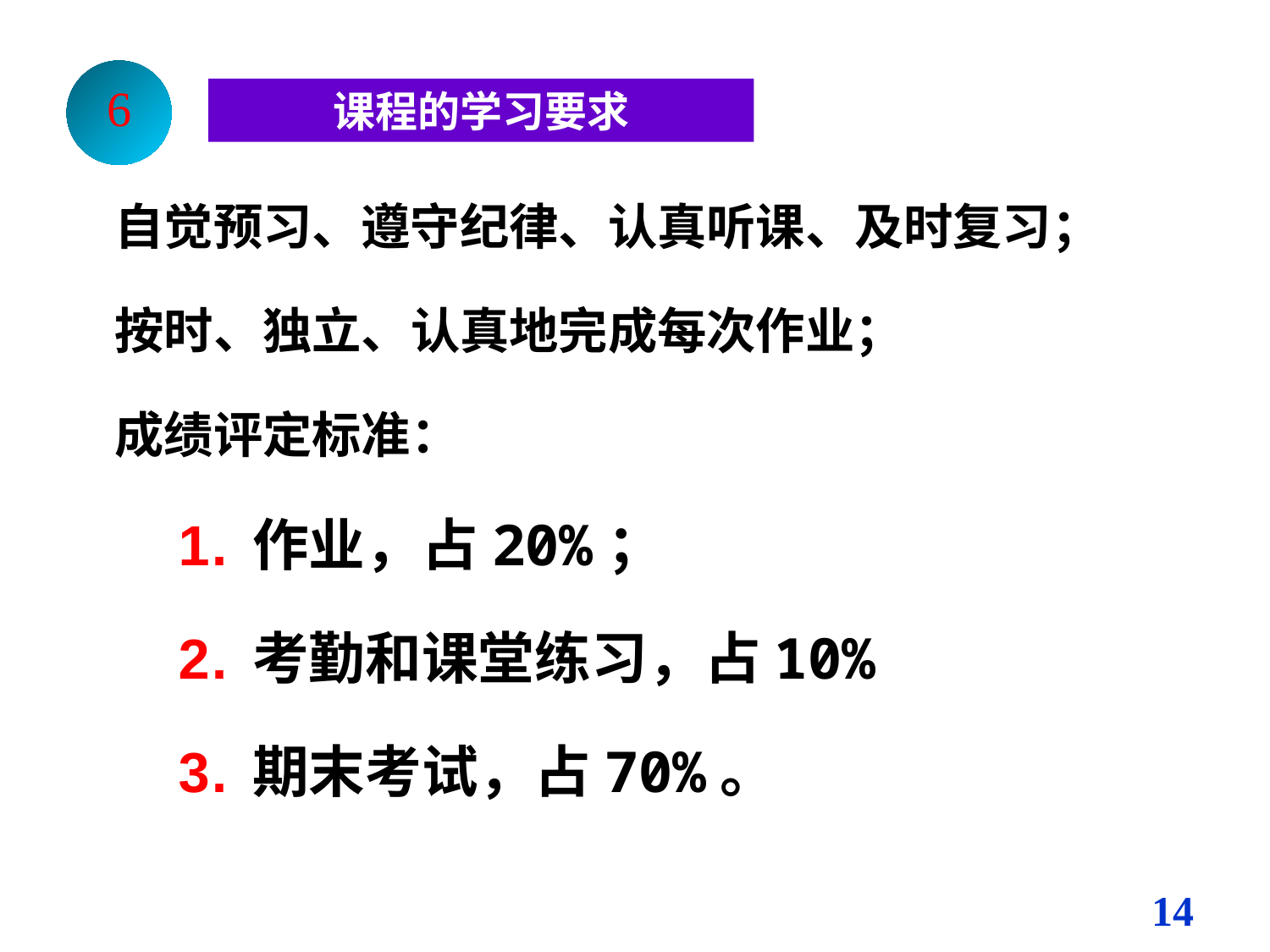

6
课程的学习要求
自觉预习、遵守纪律、认真听课、及时复习；
按时、独立、认真地完成每次作业；
成绩评定标准：
作业，占20%；
考勤和课堂练习，占10%
期末考试，占70%。
14